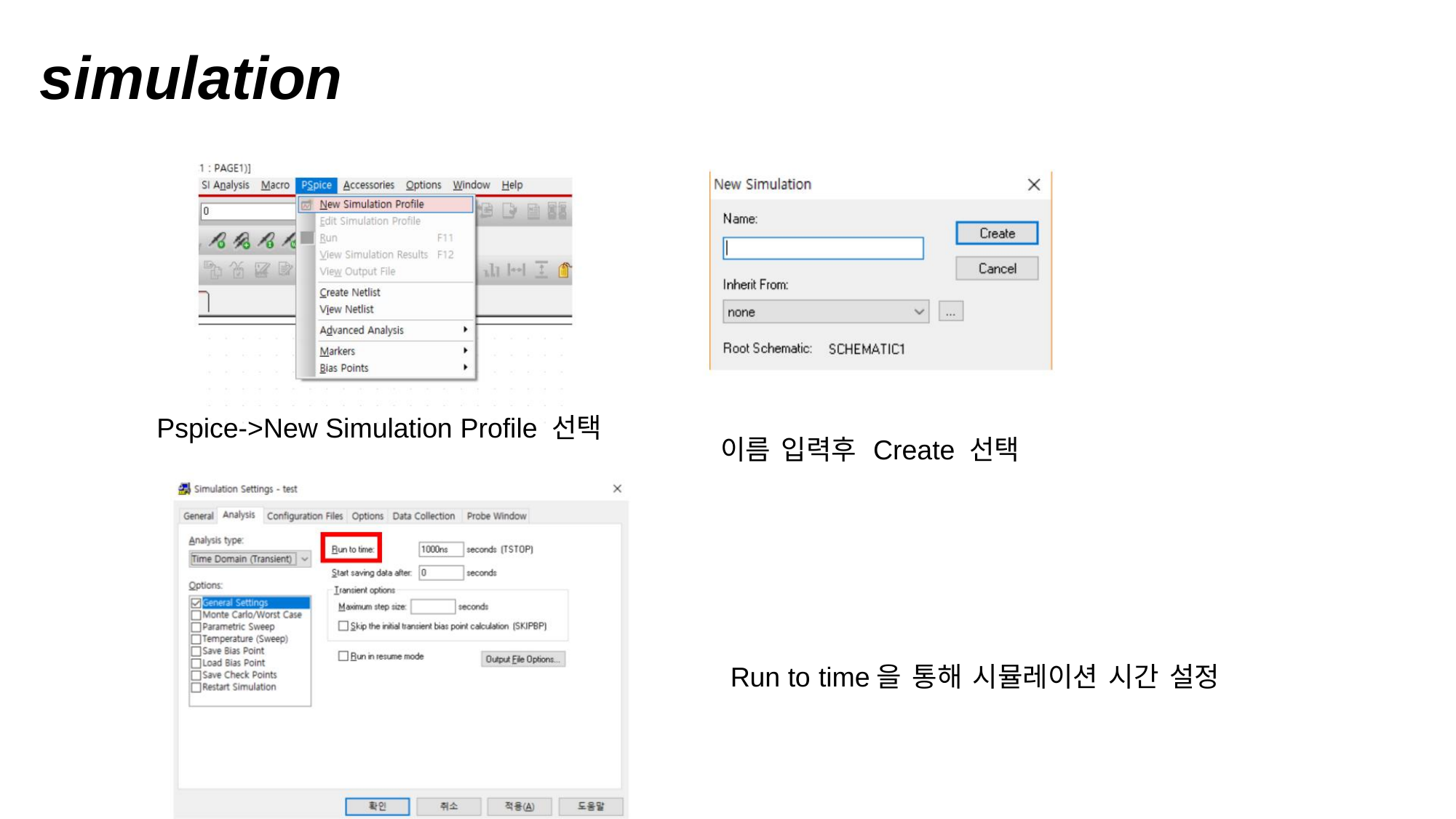

simulation
Pspice->New Simulation Profile 선택
이름 입력후 Create 선택
Run to time을 통해 시뮬레이션 시간 설정